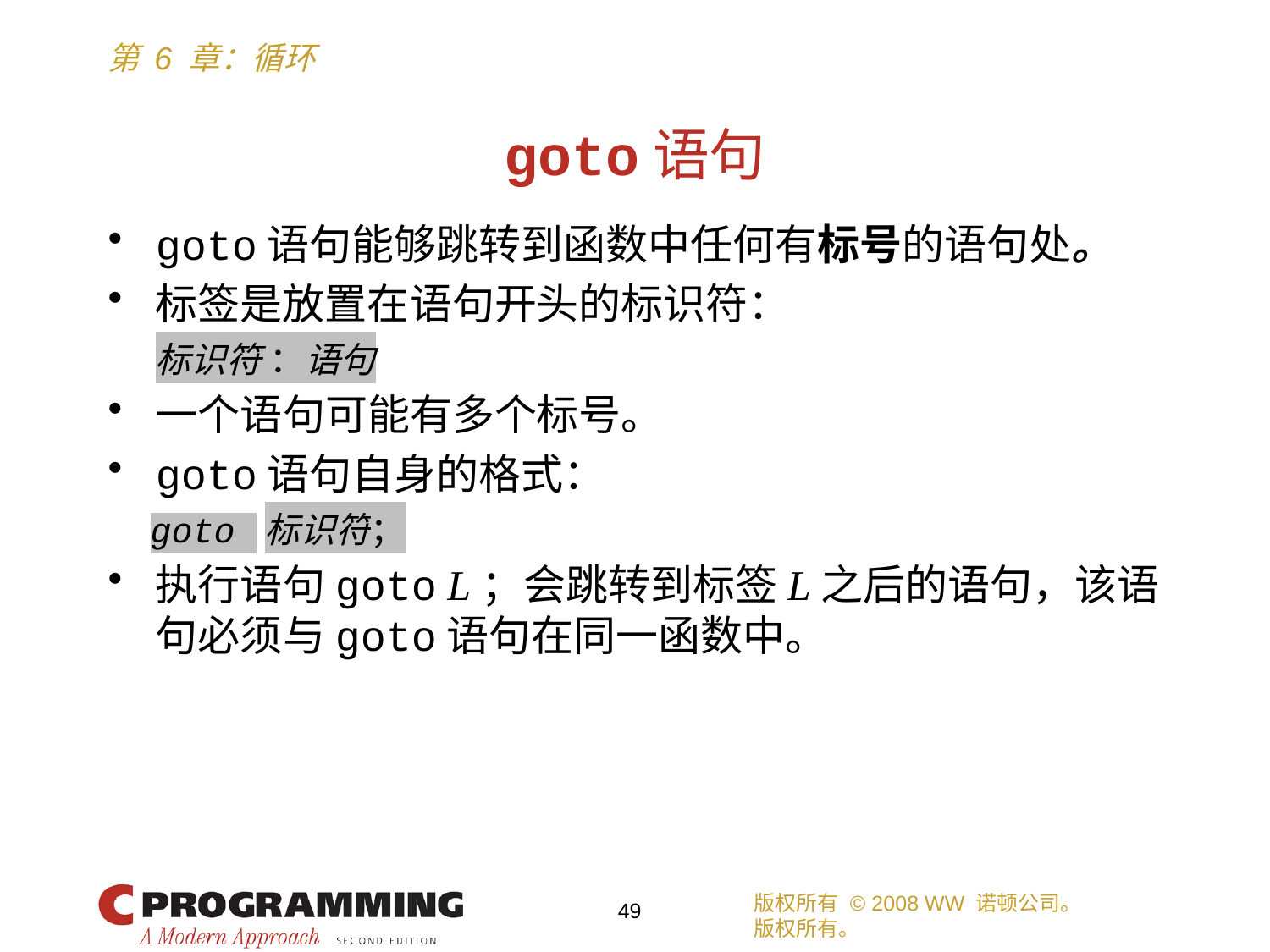

# goto语句
goto语句能够跳转到函数中任何有标号的语句处。
标签是放置在语句开头的标识符：
     标识符 ：语句
一个语句可能有多个标号。
goto语句自身的格式：
  goto 标识符；
执行语句goto L；会跳转到标签L之后的语句，该语句必须与goto语句在同一函数中。

版权所有 © 2008 WW 诺顿公司。
版权所有。
49